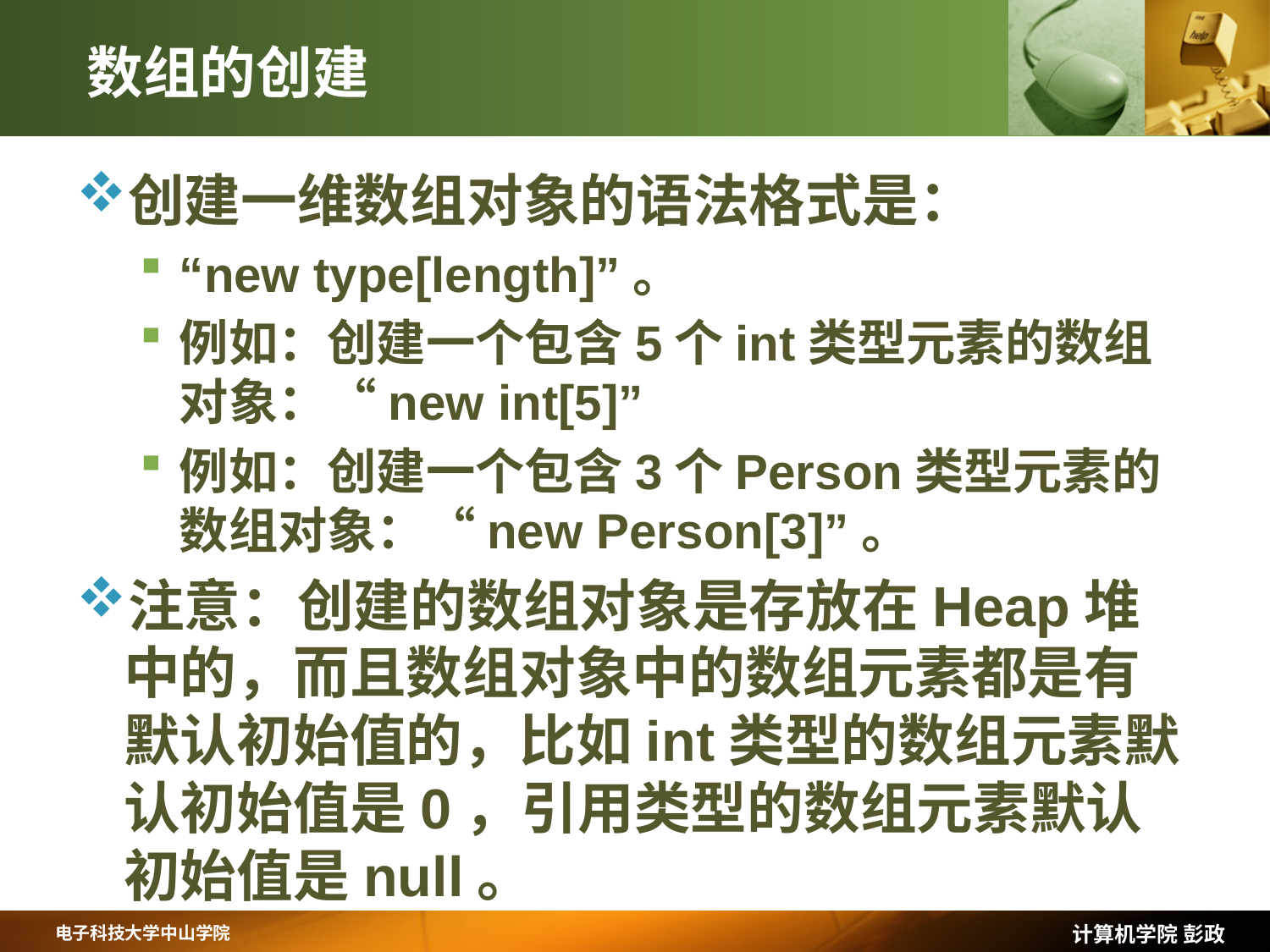

# 数组的创建
创建一维数组对象的语法格式是：
“new type[length]”。
例如：创建一个包含5个int类型元素的数组对象：“new int[5]”
例如：创建一个包含3个Person类型元素的数组对象：“new Person[3]”。
注意：创建的数组对象是存放在Heap堆中的，而且数组对象中的数组元素都是有默认初始值的，比如int类型的数组元素默认初始值是0，引用类型的数组元素默认初始值是null。
计算机学院 彭政
电子科技大学中山学院